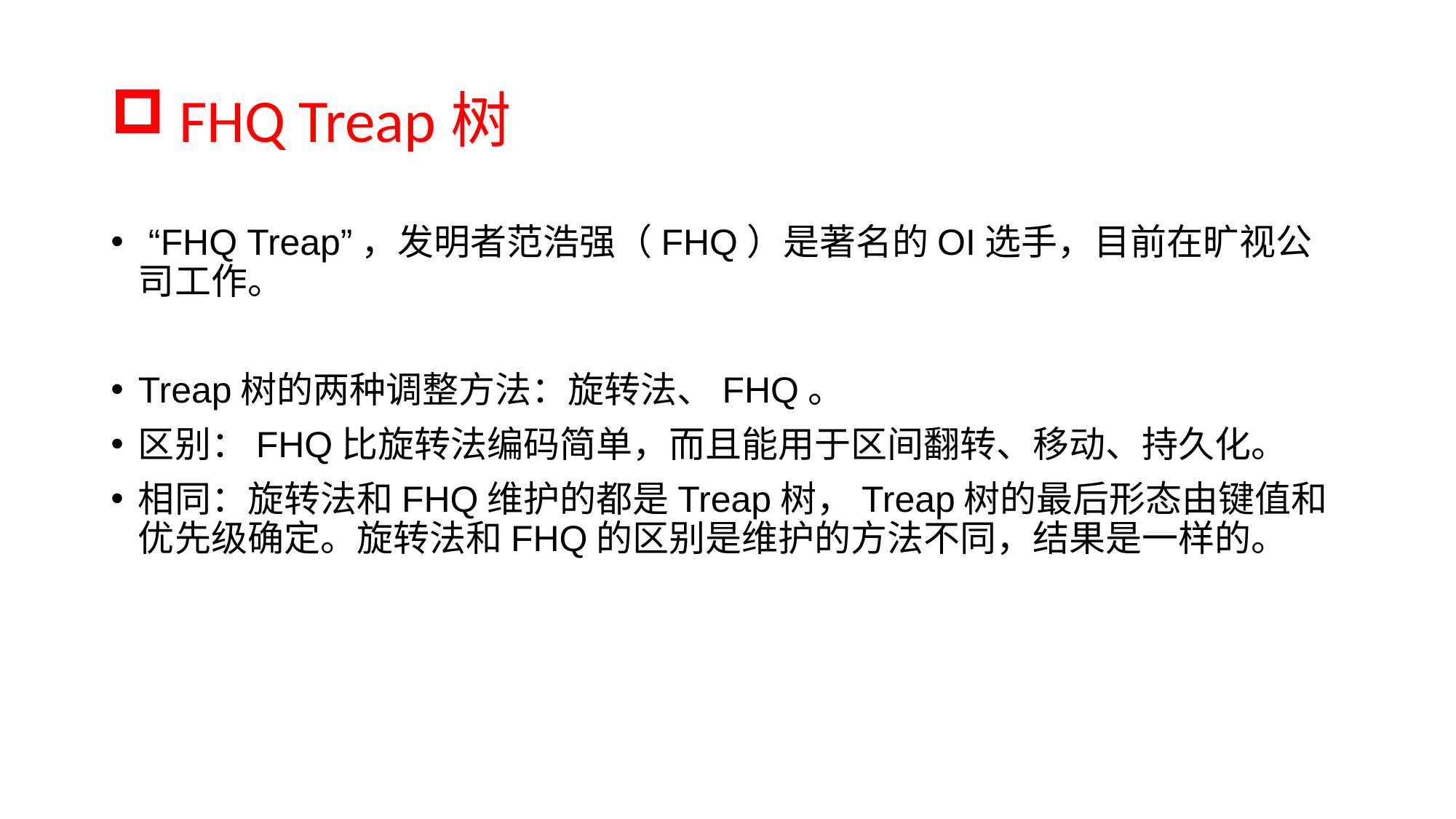

# FHQ Treap树
 “FHQ Treap”，发明者范浩强（FHQ）是著名的OI选手，目前在旷视公司工作。

Treap树的两种调整方法：旋转法、FHQ。
区别：FHQ比旋转法编码简单，而且能用于区间翻转、移动、持久化。
相同：旋转法和FHQ维护的都是Treap树，Treap树的最后形态由键值和优先级确定。旋转法和FHQ的区别是维护的方法不同，结果是一样的。